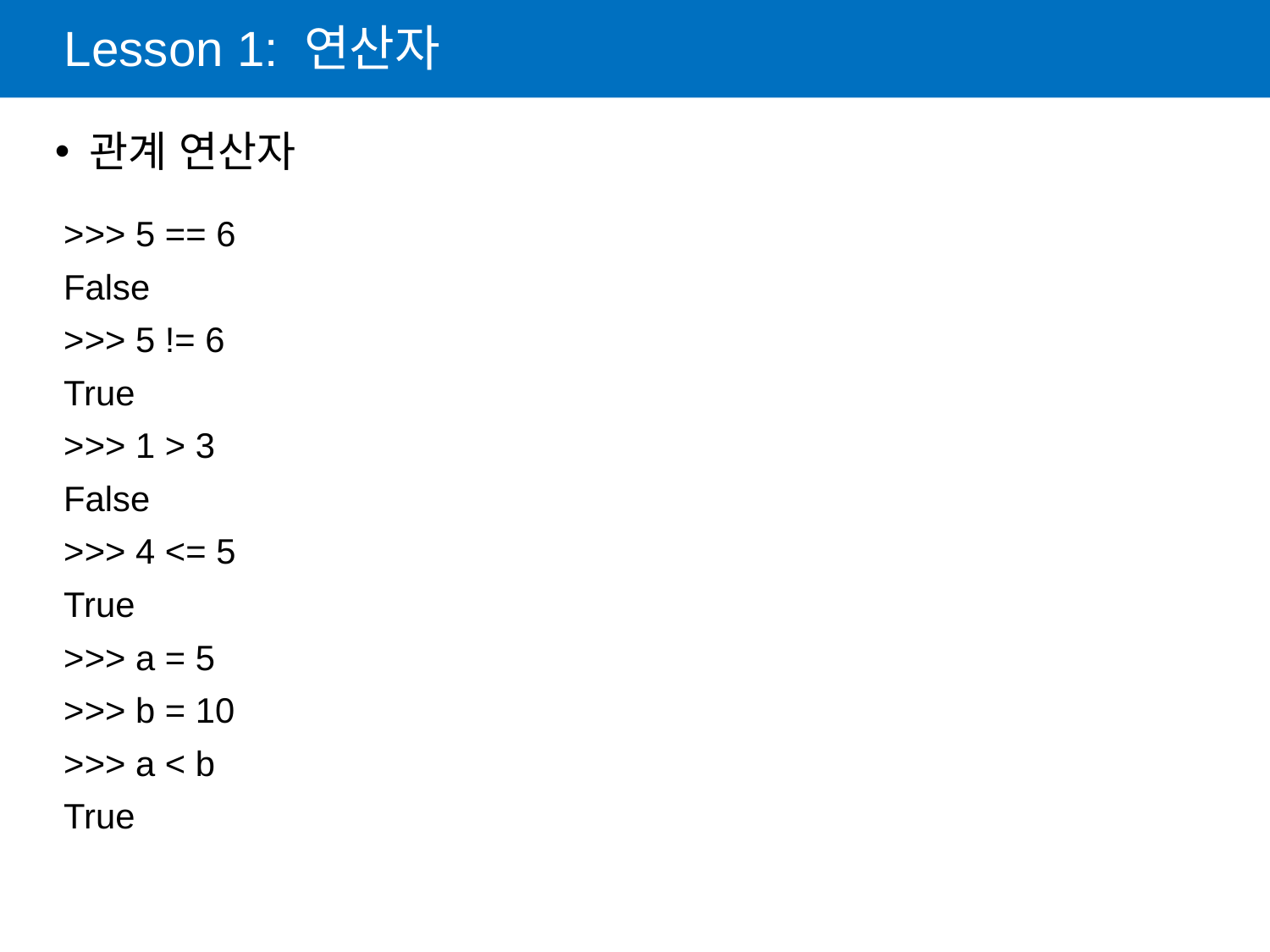

# Lesson 1: 연산자
 관계 연산자

>>> 5 == 6
False
>>> 5 != 6
True
>>> 1 > 3
False
>>> 4 <= 5
True
>>> a = 5
>>> b = 10
>>> a < b
True